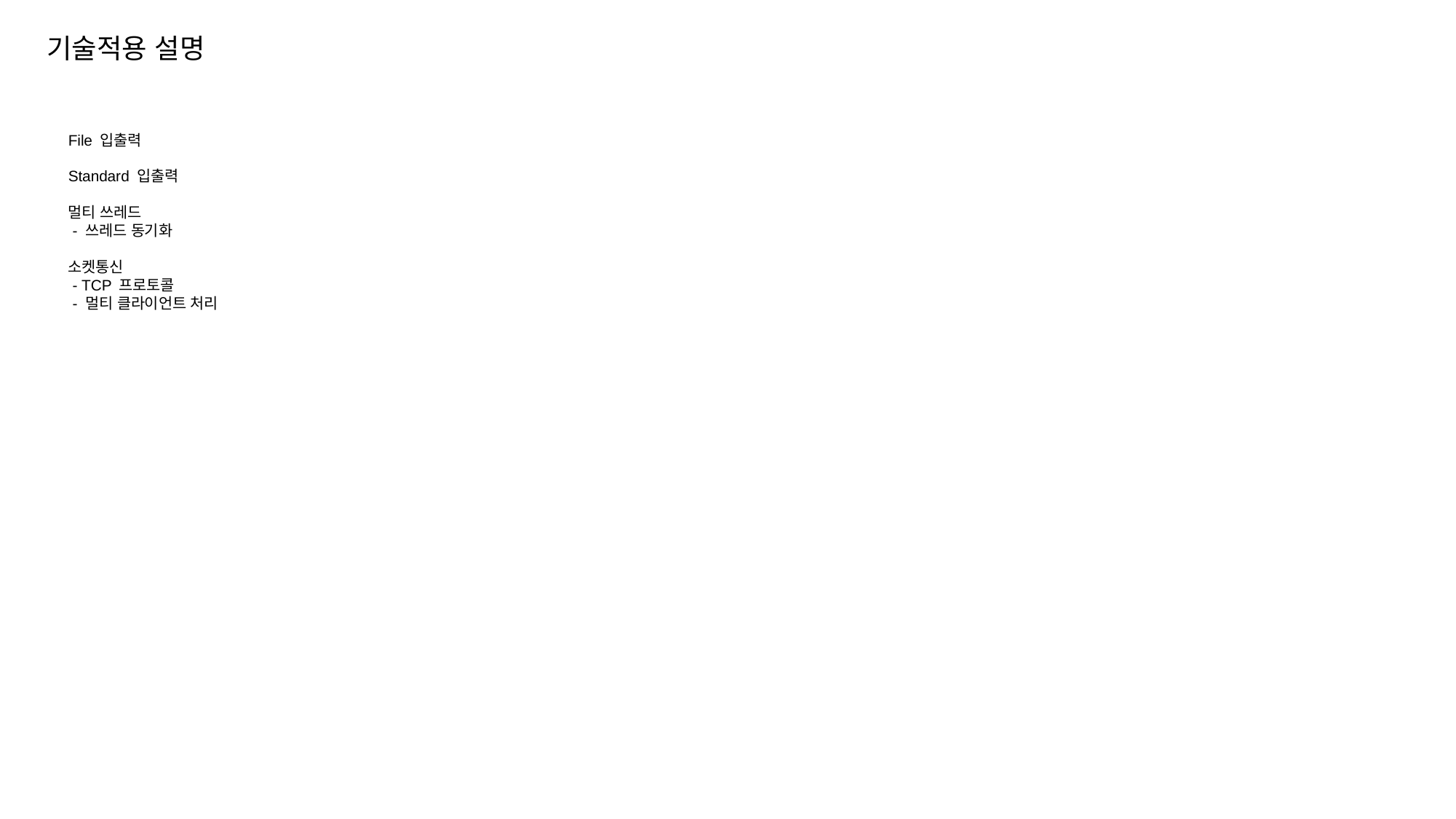

기술적용 설명
File 입출력

Standard 입출력

멀티 쓰레드
 - 쓰레드 동기화

소켓통신
 - TCP 프로토콜
 - 멀티 클라이언트 처리